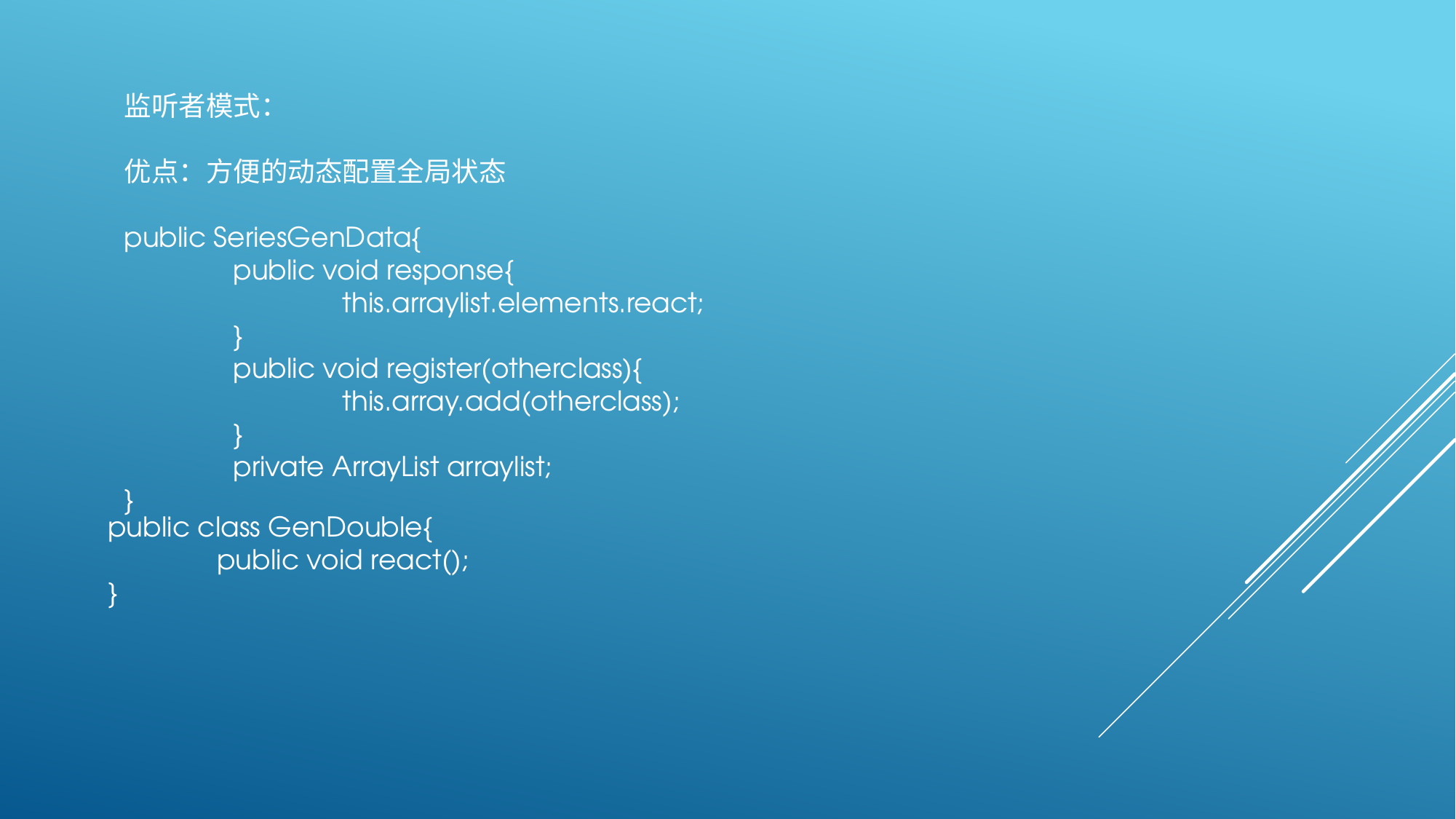

监听者模式：

优点：方便的动态配置全局状态

public SeriesGenData{
	public void response{
		this.arraylist.elements.react;
	}
	public void register(otherclass){
		this.array.add(otherclass);
	}
	private ArrayList arraylist;
}
public class GenDouble{
	public void react();
}